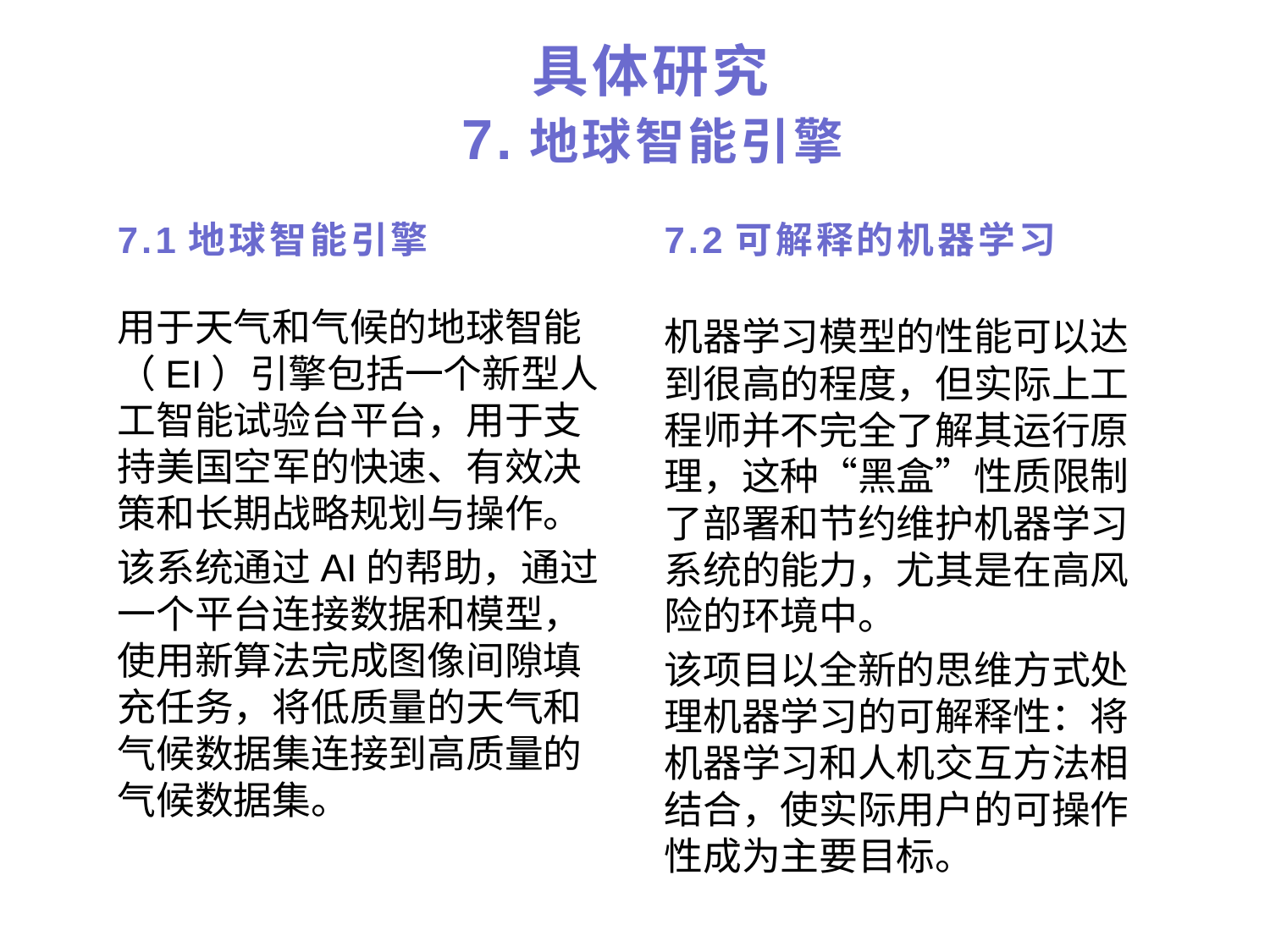

# 具体研究 7.地球智能引擎
7.1地球智能引擎
7.2可解释的机器学习
用于天气和气候的地球智能（EI）引擎包括一个新型人工智能试验台平台，用于支持美国空军的快速、有效决策和长期战略规划与操作。
该系统通过AI的帮助，通过一个平台连接数据和模型，使用新算法完成图像间隙填充任务，将低质量的天气和气候数据集连接到高质量的气候数据集。
机器学习模型的性能可以达到很高的程度，但实际上工程师并不完全了解其运行原理，这种“黑盒”性质限制了部署和节约维护机器学习系统的能力，尤其是在高风险的环境中。
该项目以全新的思维方式处理机器学习的可解释性：将机器学习和人机交互方法相结合，使实际用户的可操作性成为主要目标。